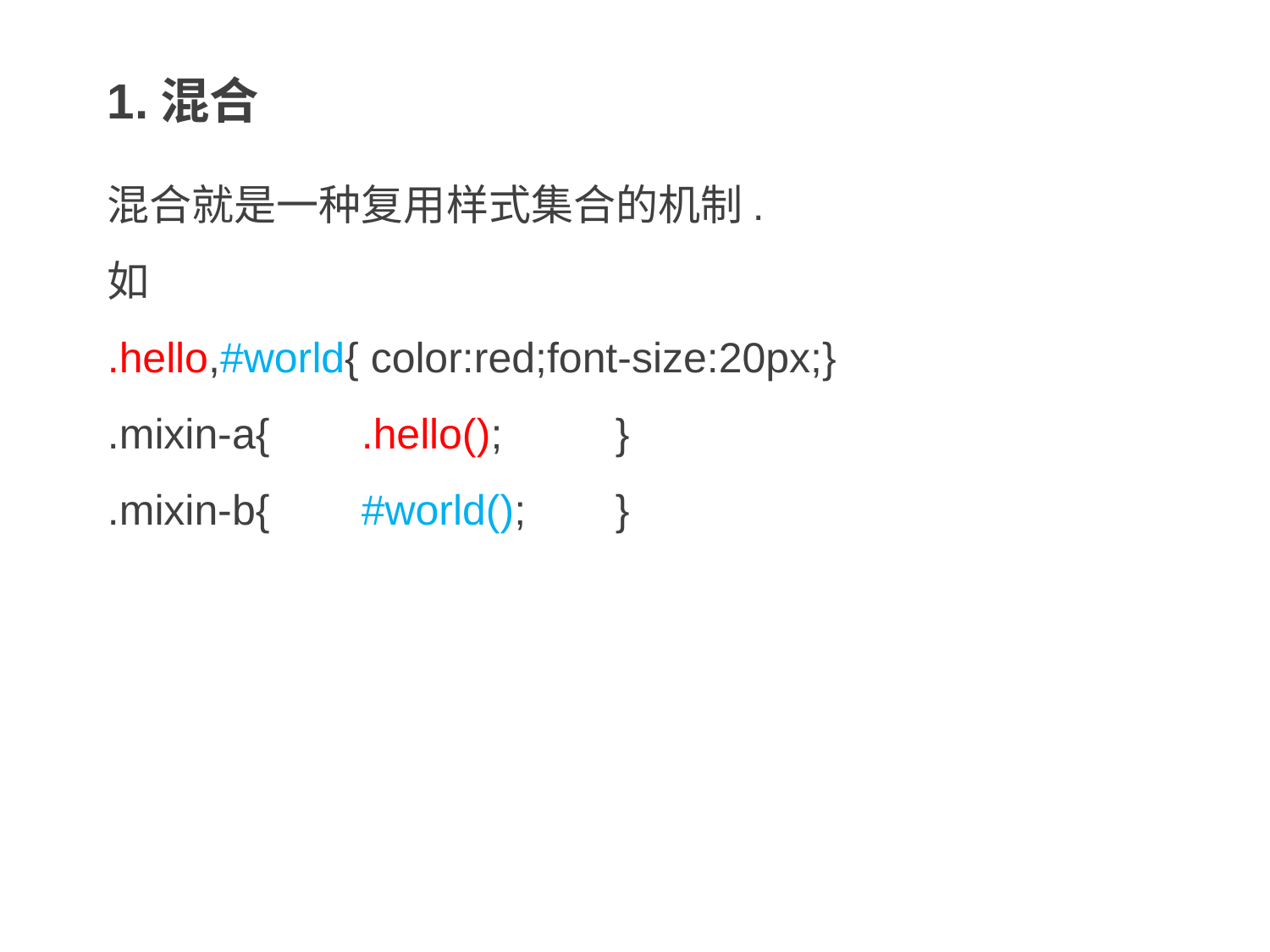

1.混合
混合就是一种复用样式集合的机制.
如
.hello,#world{ color:red;font-size:20px;}
.mixin-a{	.hello();	}
.mixin-b{	#world();	}